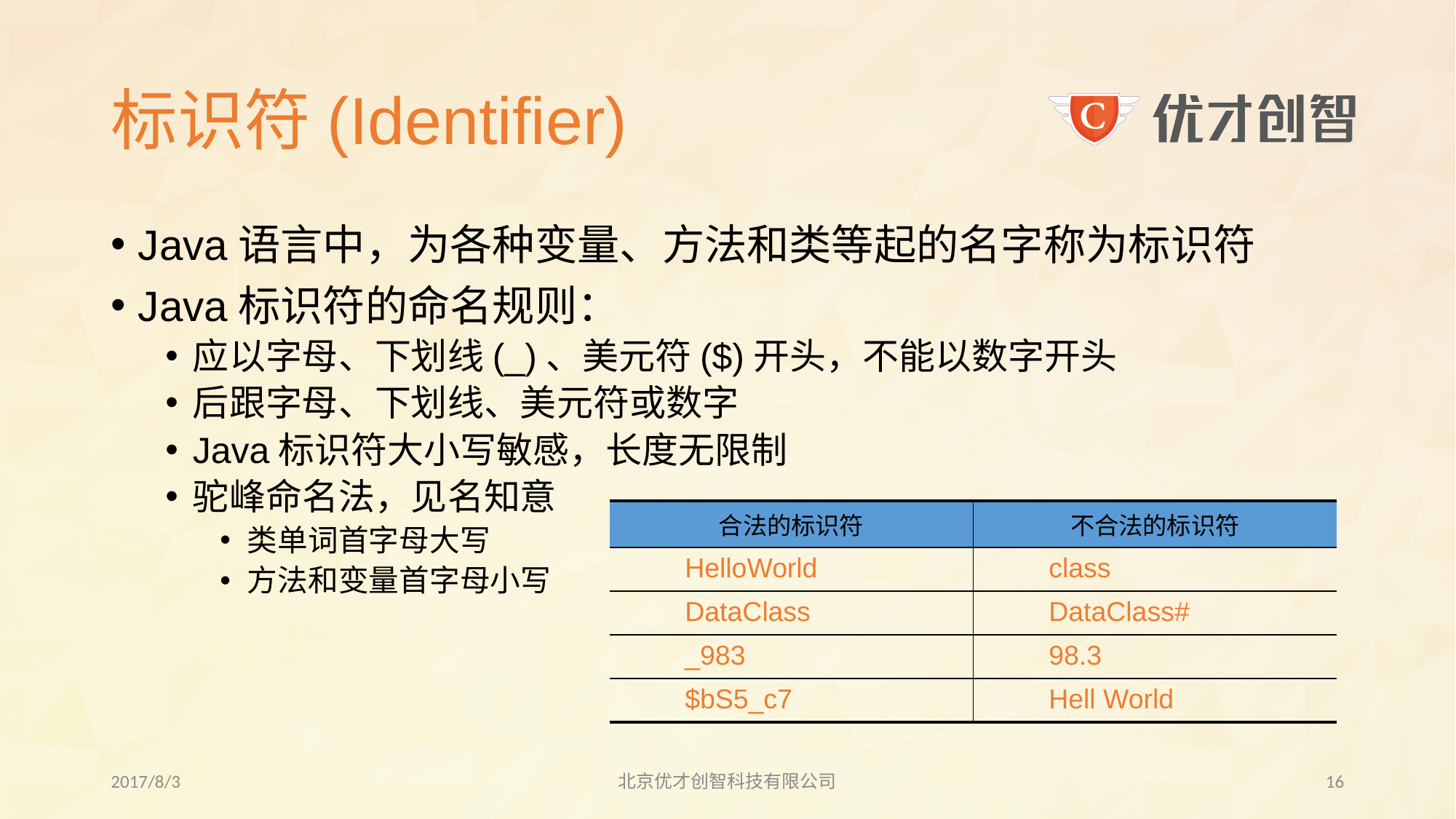

# 标识符(Identifier)
Java语言中，为各种变量、方法和类等起的名字称为标识符
Java标识符的命名规则：
应以字母、下划线(_)、美元符($)开头，不能以数字开头
后跟字母、下划线、美元符或数字
Java标识符大小写敏感，长度无限制
驼峰命名法，见名知意
类单词首字母大写
方法和变量首字母小写
| 合法的标识符 | 不合法的标识符 |
| --- | --- |
| HelloWorld | class |
| DataClass | DataClass# |
| \_983 | 98.3 |
| $bS5\_c7 | Hell World |
2017/8/3
北京优才创智科技有限公司
16